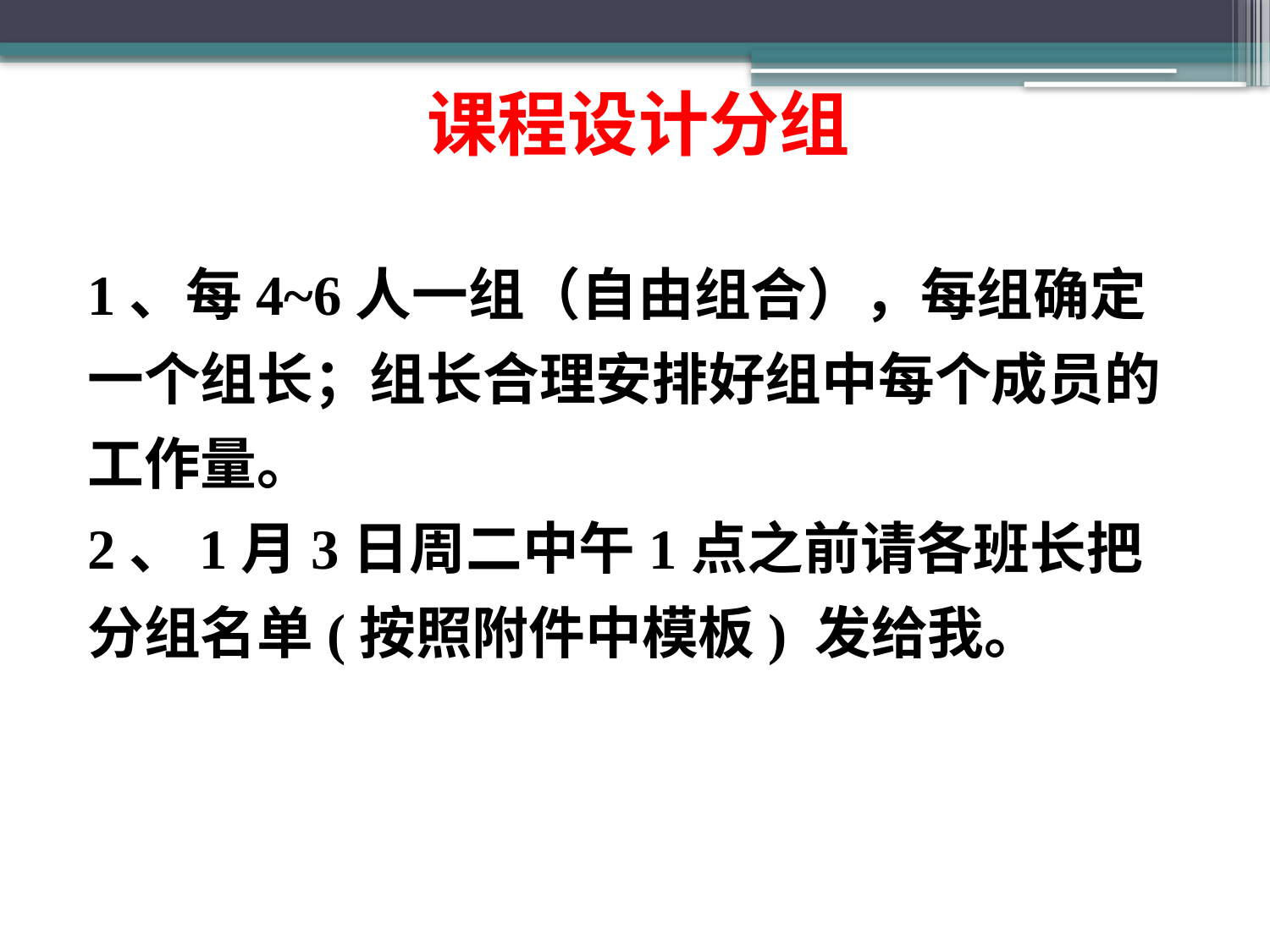

课程设计分组
1、每4~6人一组（自由组合），每组确定一个组长；组长合理安排好组中每个成员的工作量。
2、1月3日周二中午1点之前请各班长把分组名单(按照附件中模板) 发给我。